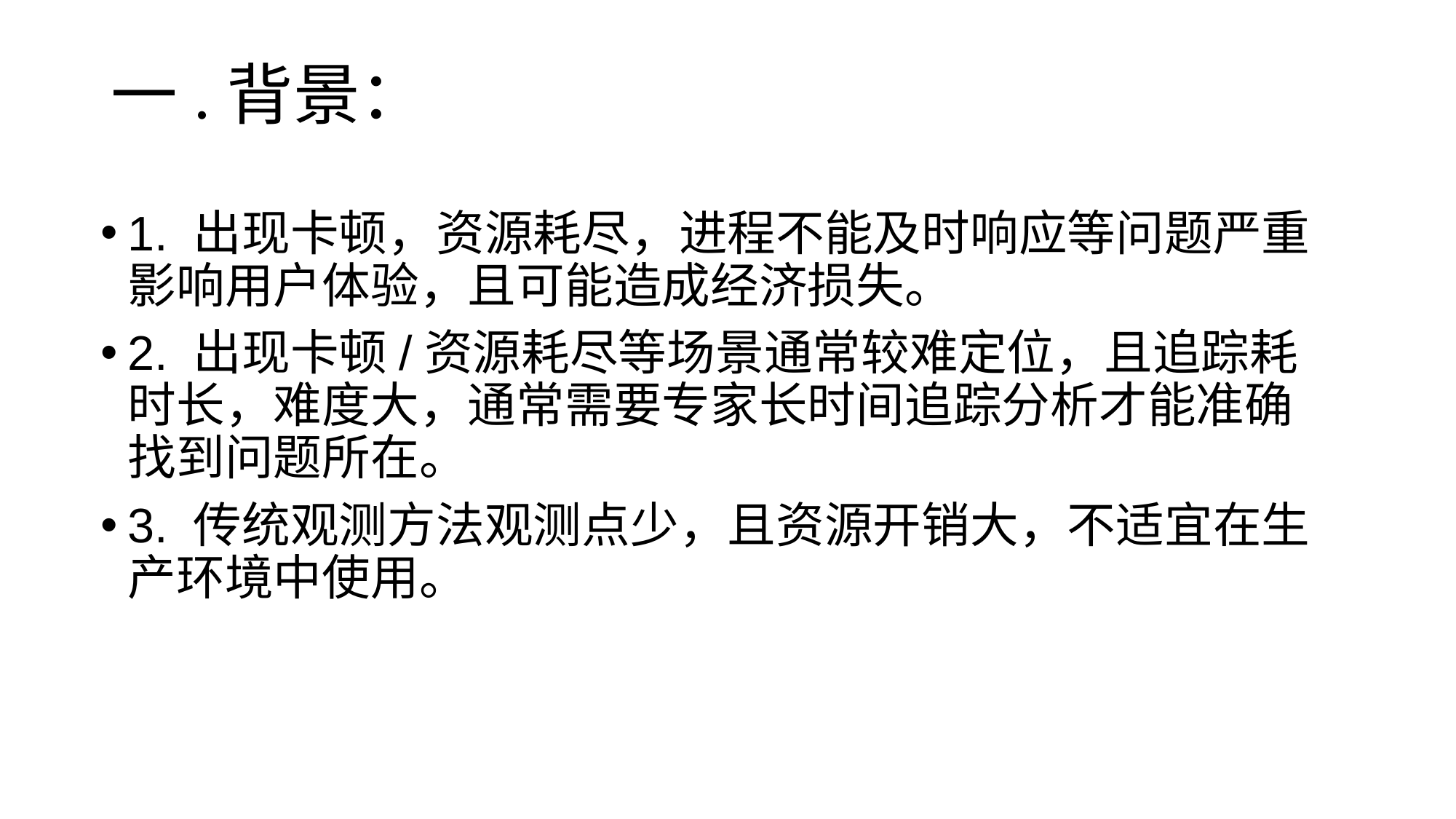

# 一.背景：
1. 出现卡顿，资源耗尽，进程不能及时响应等问题严重影响用户体验，且可能造成经济损失。
2. 出现卡顿/资源耗尽等场景通常较难定位，且追踪耗时长，难度大，通常需要专家长时间追踪分析才能准确找到问题所在。
3. 传统观测方法观测点少，且资源开销大，不适宜在生产环境中使用。